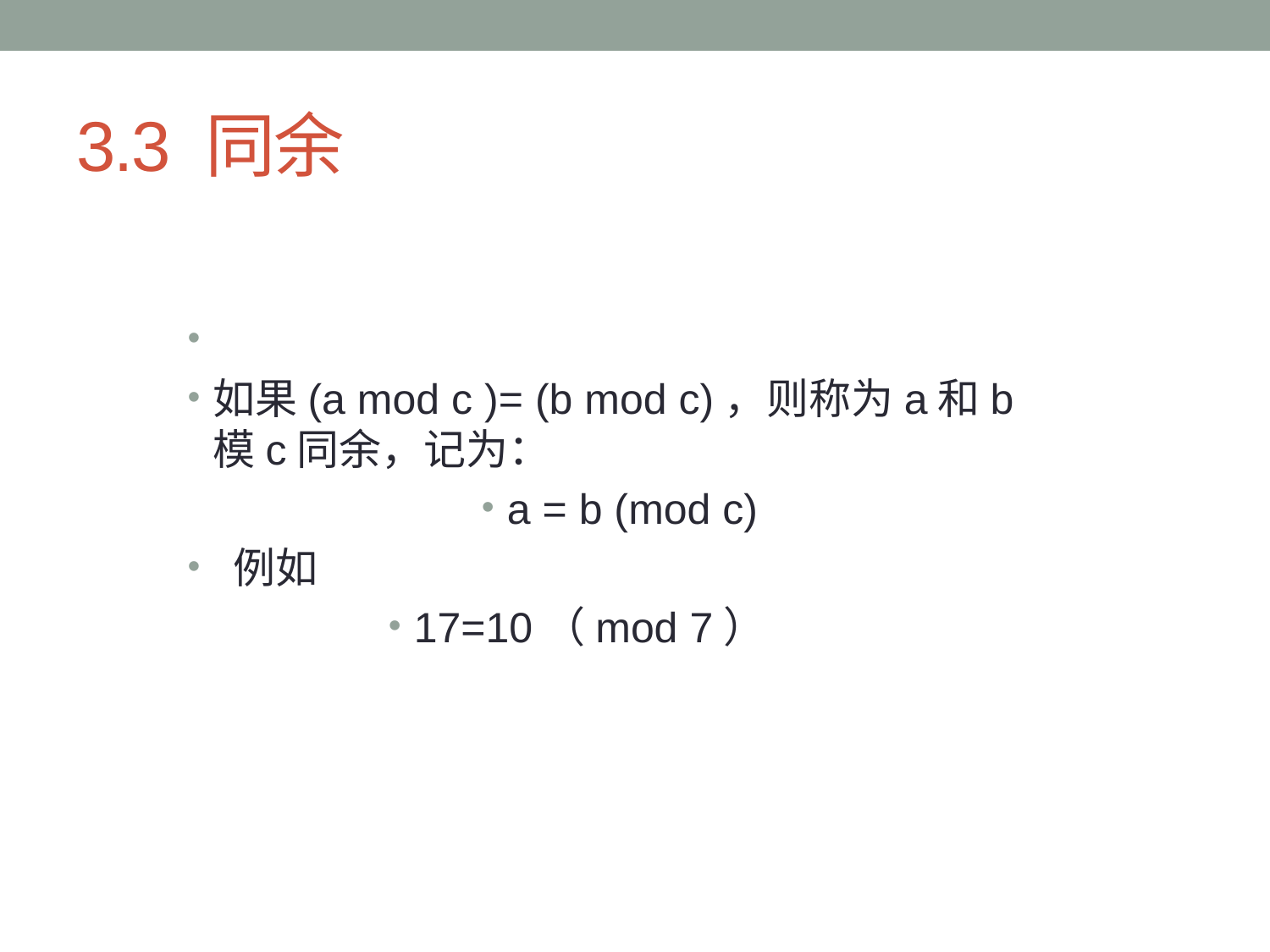

# 3.3 同余

如果(a mod c )= (b mod c)，则称为a和b模c同余，记为：
a = b (mod c)
 例如
17=10（mod 7）